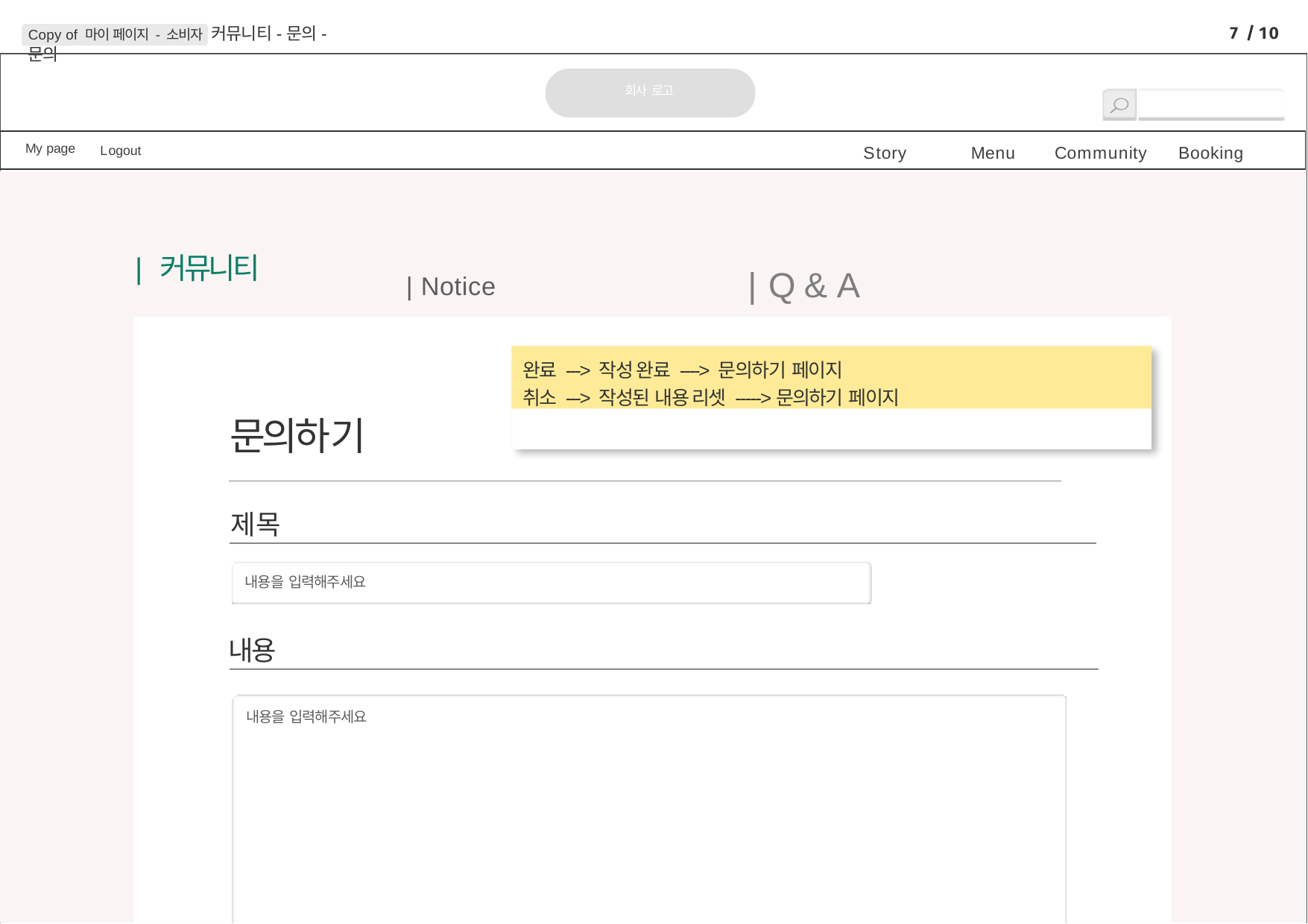

7 / 10
Copy of 마이 페이지 - 소비자  커뮤니티-문의-문의

회사 로고

My page
Story
Menu
Community
Booking
Logout

| 커뮤니티
| Q & A

| Notice

완료 ---> 작성 완료 ----> 문의하기 페이지
취소 ---> 작성된 내용 리셋 ----->문의하기 페이지
문의하기

제목

내용을 입력해주세요

내용

내용을 입력해주세요